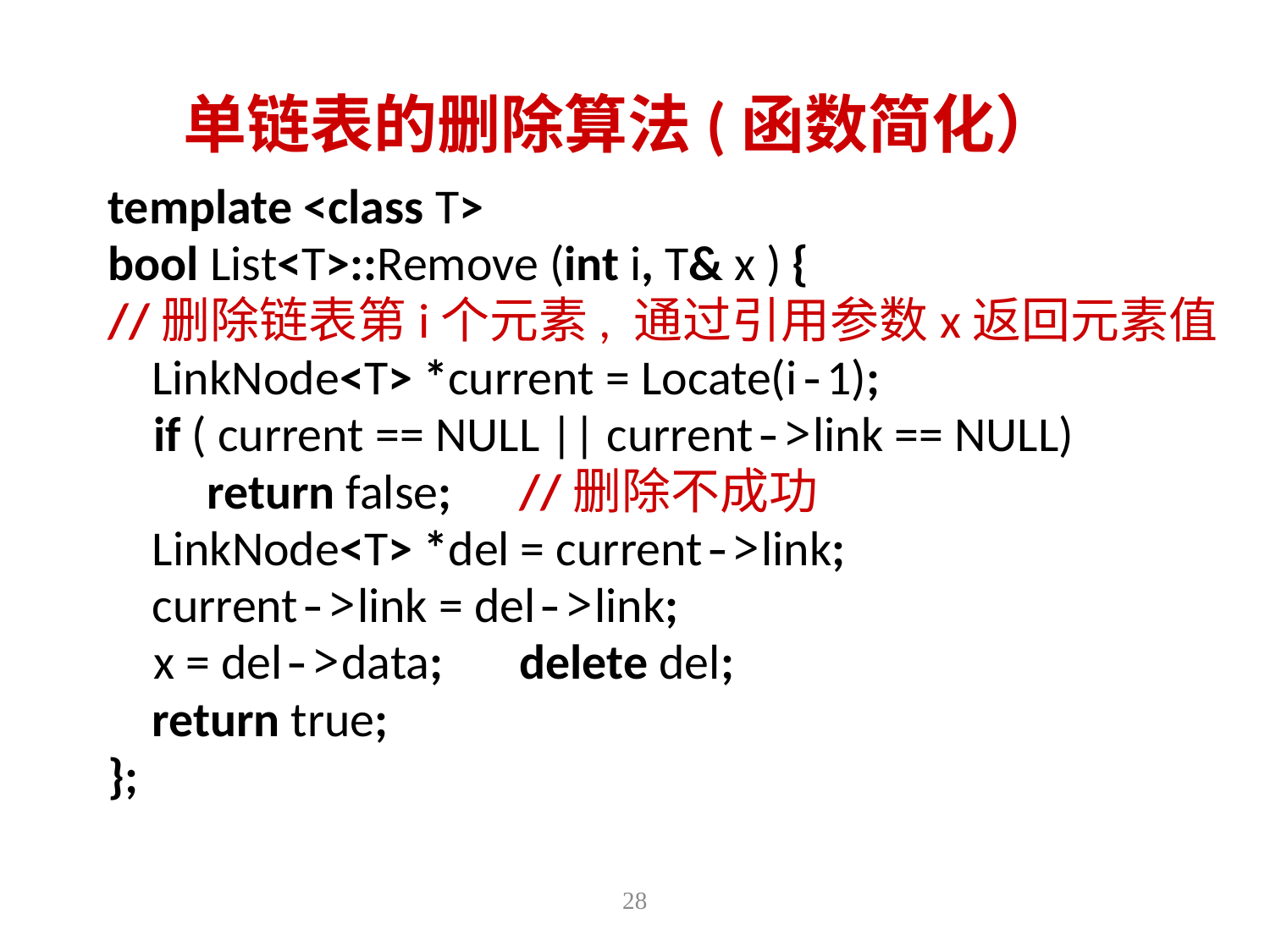

# 单链表的删除算法(函数简化）
template <class T>
bool List<T>::Remove (int i, T& x ) {
//删除链表第i个元素, 通过引用参数x返回元素值
    LinkNode<T> *current = Locate(i-1);
	if ( current == NULL || current->link == NULL)
         return false; 	//删除不成功
    LinkNode<T> *del = current->link;
    current->link = del->link;
	x = del->data;	delete del;
    return true;
};
28